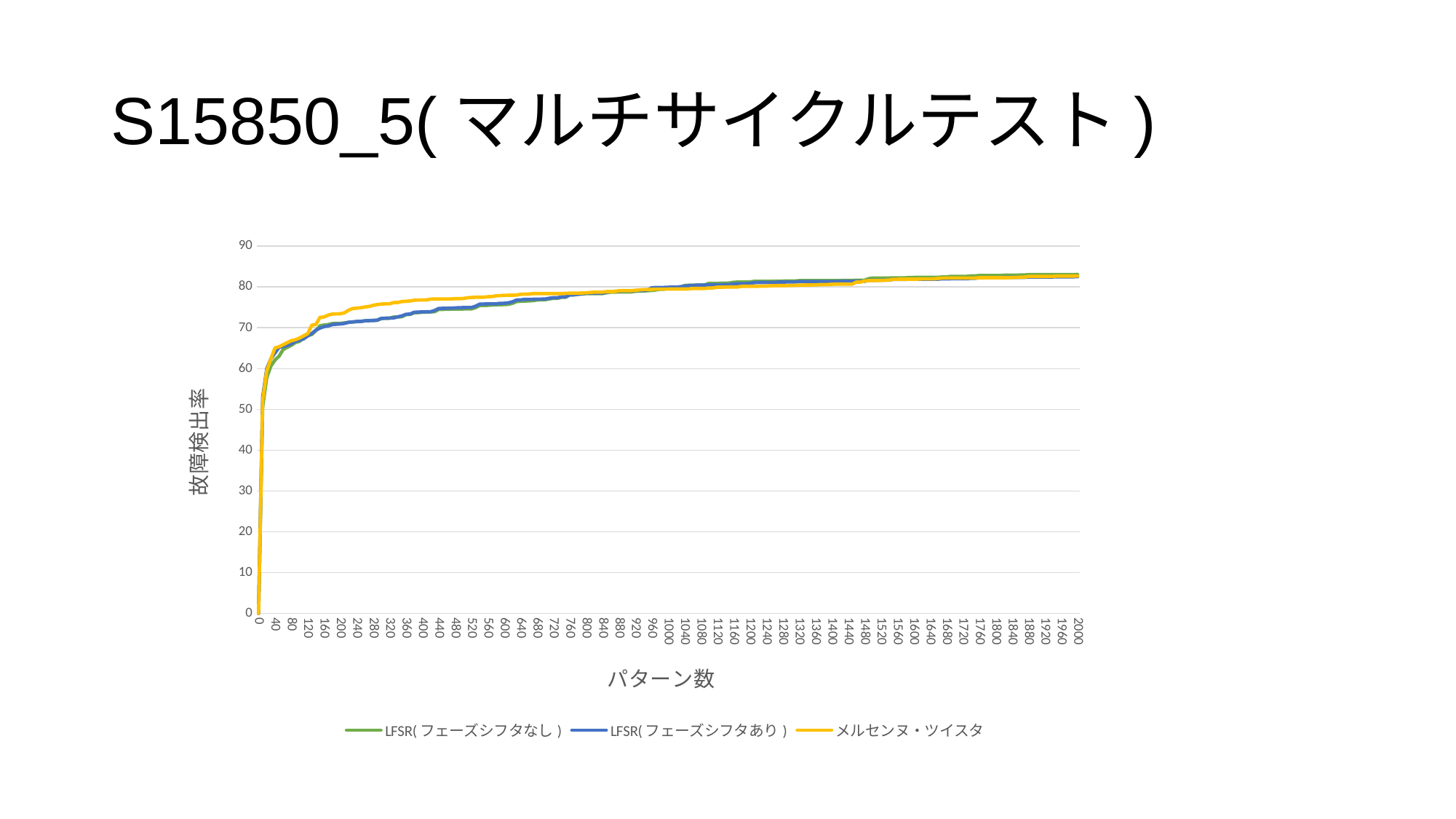

# S15850_5(マルチサイクルテスト)

### Chart

| Category |  |  |  |
|---|---|---|---|
| 0 | 0.0 | 0.0 | 0.0 |
| 10 | 50.618339 | 52.946699 | 52.127934 |
| 20 | 57.82516 | 59.991467 | 59.505332 |
| 30 | 60.597014 | 62.379527 | 62.379527 |
| 40 | 62.081027 | 63.812363 | 65.040511 |
| 50 | 63.036251 | 65.219617 | 65.356076 |
| 60 | 64.656717 | 65.381664 | 65.842217 |
| 70 | 65.219617 | 65.671641 | 66.353941 |
| 80 | 65.714288 | 66.089553 | 66.840088 |
| 90 | 66.396588 | 66.669512 | 67.078888 |
| 100 | 66.669512 | 66.925371 | 67.4968 |
| 110 | 67.5565 | 67.283583 | 68.017054 |
| 120 | 68.102348 | 67.991471 | 68.554372 |
| 130 | 68.358207 | 68.605542 | 70.626867 |
| 140 | 69.33049 | 69.398725 | 70.823026 |
| 150 | 70.490408 | 69.927502 | 72.545838 |
| 160 | 70.660985 | 70.285714 | 72.639656 |
| 170 | 70.780385 | 70.439231 | 73.100209 |
| 180 | 71.02772 | 70.780385 | 73.373133 |
| 190 | 71.070361 | 70.874202 | 73.407251 |
| 200 | 71.08742 | 70.925373 | 73.432839 |
| 210 | 71.189761 | 71.070361 | 73.671639 |
| 220 | 71.351814 | 71.334755 | 74.319828 |
| 230 | 71.420044 | 71.420044 | 74.703622 |
| 240 | 71.505332 | 71.547973 | 74.814498 |
| 250 | 71.53945 | 71.573561 | 74.916846 |
| 260 | 71.71855 | 71.71002 | 75.095952 |
| 270 | 71.744132 | 71.744132 | 75.223881 |
| 280 | 71.812367 | 71.77825 | 75.496805 |
| 290 | 71.846485 | 71.863538 | 75.701493 |
| 300 | 72.272921 | 72.315562 | 75.80384 |
| 310 | 72.298509 | 72.349679 | 75.86354 |
| 320 | 72.358209 | 72.366738 | 75.87207 |
| 330 | 72.622597 | 72.417915 | 76.179105 |
| 340 | 72.639656 | 72.673774 | 76.204693 |
| 350 | 72.707891 | 72.921109 | 76.42644 |
| 360 | 73.228145 | 73.296374 | 76.49467 |
| 370 | 73.270786 | 73.364604 | 76.562899 |
| 380 | 73.680174 | 73.799574 | 76.750535 |
| 390 | 73.722816 | 73.850745 | 76.810235 |
| 400 | 73.816633 | 73.876333 | 76.810235 |
| 410 | 73.833692 | 73.918974 | 76.818764 |
| 420 | 73.893392 | 73.918974 | 77.023453 |
| 430 | 73.944563 | 74.243069 | 77.040511 |
| 440 | 74.490404 | 74.73774 | 77.040511 |
| 450 | 74.507463 | 74.763322 | 77.0661 |
| 460 | 74.541581 | 74.788916 | 77.0661 |
| 470 | 74.55864 | 74.814498 | 77.0661 |
| 480 | 74.592751 | 74.865675 | 77.1258 |
| 490 | 74.592751 | 74.916846 | 77.134329 |
| 500 | 74.601281 | 74.942434 | 77.17697 |
| 510 | 74.635398 | 74.968016 | 77.356076 |
| 520 | 74.635398 | 74.968016 | 77.424306 |
| 530 | 74.933898 | 75.283581 | 77.475476 |
| 540 | 75.445628 | 75.778252 | 77.484012 |
| 550 | 75.462687 | 75.812364 | 77.501065 |
| 560 | 75.496805 | 75.86354 | 77.603412 |
| 570 | 75.573564 | 75.86354 | 77.646053 |
| 580 | 75.616205 | 75.86354 | 77.833688 |
| 590 | 75.641793 | 75.99147 | 77.876329 |
| 600 | 75.692964 | 75.999999 | 77.961624 |
| 610 | 75.74414 | 76.119405 | 77.961624 |
| 620 | 75.99147 | 76.366735 | 77.970147 |
| 630 | 76.417911 | 76.793176 | 78.012794 |
| 640 | 76.503199 | 76.835823 | 78.208953 |
| 650 | 76.537311 | 76.963753 | 78.234541 |
| 660 | 76.579958 | 76.963753 | 78.2516 |
| 670 | 76.648188 | 76.989341 | 78.371 |
| 680 | 76.810235 | 77.023453 | 78.371 |
| 690 | 76.869935 | 77.023453 | 78.371 |
| 700 | 76.886994 | 77.049041 | 78.37953 |
| 710 | 77.083158 | 77.236676 | 78.37953 |
| 720 | 77.202559 | 77.356076 | 78.37953 |
| 730 | 77.211088 | 77.364606 | 78.37953 |
| 740 | 77.475476 | 77.577823 | 78.37953 |
| 750 | 77.492535 | 77.577823 | 78.447759 |
| 760 | 78.081024 | 78.063965 | 78.456289 |
| 770 | 78.081024 | 78.063965 | 78.456289 |
| 780 | 78.226012 | 78.226012 | 78.490406 |
| 790 | 78.285718 | 78.3113 | 78.515995 |
| 800 | 78.362477 | 78.498936 | 78.575695 |
| 810 | 78.362477 | 78.498936 | 78.652453 |
| 820 | 78.37953 | 78.498936 | 78.746271 |
| 830 | 78.37953 | 78.507459 | 78.746271 |
| 840 | 78.388059 | 78.507459 | 78.746271 |
| 850 | 78.584218 | 78.729212 | 78.857142 |
| 860 | 78.737742 | 78.88273 | 78.874201 |
| 870 | 78.737742 | 78.916848 | 78.874201 |
| 880 | 78.771853 | 78.959489 | 79.104477 |
| 890 | 78.771853 | 79.010659 | 79.104477 |
| 900 | 78.771853 | 79.010659 | 79.104477 |
| 910 | 78.797442 | 79.019189 | 79.104477 |
| 920 | 78.94243 | 79.113007 | 79.164177 |
| 930 | 78.993607 | 79.121536 | 79.283583 |
| 940 | 79.010659 | 79.130065 | 79.343283 |
| 950 | 79.087418 | 79.232407 | 79.351813 |
| 960 | 79.147124 | 79.769725 | 79.402983 |
| 970 | 79.275054 | 79.872072 | 79.479742 |
| 980 | 79.45416 | 79.872072 | 79.479742 |
| 990 | 79.45416 | 79.880595 | 79.479742 |
| 1000 | 79.675907 | 79.923242 | 79.479742 |
| 1010 | 79.769725 | 79.948831 | 79.488271 |
| 1020 | 79.769725 | 79.957354 | 79.488271 |
| 1030 | 79.820895 | 80.059701 | 79.488271 |
| 1040 | 80.358207 | 80.20469 | 79.488271 |
| 1050 | 80.417907 | 80.298507 | 79.51386 |
| 1060 | 80.417907 | 80.332625 | 79.63326 |
| 1070 | 80.477613 | 80.452025 | 79.641789 |
| 1080 | 80.477613 | 80.452025 | 79.641789 |
| 1090 | 80.494666 | 80.486143 | 79.641789 |
| 1100 | 80.904055 | 80.511725 | 79.727077 |
| 1110 | 80.904055 | 80.520254 | 79.752666 |
| 1120 | 80.904055 | 80.545843 | 79.948831 |
| 1130 | 80.912578 | 80.545843 | 79.948831 |
| 1140 | 80.921108 | 80.57996 | 79.965883 |
| 1150 | 80.980814 | 80.57996 | 79.982942 |
| 1160 | 81.142855 | 80.75906 | 80.000001 |
| 1170 | 81.202561 | 80.793178 | 80.000001 |
| 1180 | 81.202561 | 80.793178 | 80.153519 |
| 1190 | 81.228143 | 80.793178 | 80.162048 |
| 1200 | 81.228143 | 80.895519 | 80.170578 |
| 1210 | 81.373131 | 81.057572 | 80.170578 |
| 1220 | 81.39019 | 81.091684 | 80.179107 |
| 1230 | 81.39872 | 81.108743 | 80.19616 |
| 1240 | 81.39872 | 81.108743 | 80.19616 |
| 1250 | 81.39872 | 81.108743 | 80.307037 |
| 1260 | 81.39872 | 81.117272 | 80.324095 |
| 1270 | 81.441367 | 81.194031 | 80.332625 |
| 1280 | 81.441367 | 81.194031 | 80.341148 |
| 1290 | 81.466949 | 81.21109 | 80.358207 |
| 1300 | 81.466949 | 81.21109 | 80.366737 |
| 1310 | 81.466949 | 81.21109 | 80.375266 |
| 1320 | 81.535184 | 81.33049 | 80.443496 |
| 1330 | 81.535184 | 81.33049 | 80.460554 |
| 1340 | 81.543708 | 81.33049 | 80.477613 |
| 1350 | 81.552237 | 81.33049 | 80.494666 |
| 1360 | 81.552237 | 81.33049 | 80.494666 |
| 1370 | 81.569296 | 81.33049 | 80.57996 |
| 1380 | 81.569296 | 81.33049 | 80.588484 |
| 1390 | 81.569296 | 81.33049 | 80.588484 |
| 1400 | 81.569296 | 81.33049 | 80.656719 |
| 1410 | 81.569296 | 81.33902 | 80.69936 |
| 1420 | 81.569296 | 81.364608 | 80.69936 |
| 1430 | 81.603408 | 81.373131 | 80.70789 |
| 1440 | 81.603408 | 81.373131 | 80.70789 |
| 1450 | 81.603408 | 81.373131 | 80.70789 |
| 1460 | 81.654584 | 81.373131 | 81.202561 |
| 1470 | 81.654584 | 81.373131 | 81.202561 |
| 1480 | 81.654584 | 81.373131 | 81.44989 |
| 1490 | 82.038379 | 81.646055 | 81.577826 |
| 1500 | 82.174838 | 81.646055 | 81.577826 |
| 1510 | 82.174838 | 81.646055 | 81.577826 |
| 1520 | 82.191896 | 81.663114 | 81.594884 |
| 1530 | 82.191896 | 81.671643 | 81.646055 |
| 1540 | 82.191896 | 81.671643 | 81.697226 |
| 1550 | 82.243073 | 81.867802 | 81.884861 |
| 1560 | 82.243073 | 81.867802 | 81.884861 |
| 1570 | 82.243073 | 81.867802 | 81.910449 |
| 1580 | 82.243073 | 81.867802 | 81.910449 |
| 1590 | 82.311302 | 81.884861 | 81.910449 |
| 1600 | 82.336891 | 81.89339 | 81.910449 |
| 1610 | 82.345414 | 81.90192 | 81.910449 |
| 1620 | 82.362473 | 81.910449 | 81.978679 |
| 1630 | 82.362473 | 81.918979 | 81.978679 |
| 1640 | 82.362473 | 81.918979 | 81.978679 |
| 1650 | 82.362473 | 81.918979 | 81.978679 |
| 1660 | 82.362473 | 81.918979 | 82.098079 |
| 1670 | 82.447761 | 81.987208 | 82.191896 |
| 1680 | 82.447761 | 81.987208 | 82.200426 |
| 1690 | 82.601279 | 82.004261 | 82.200426 |
| 1700 | 82.601279 | 82.004261 | 82.200426 |
| 1710 | 82.601279 | 82.012796 | 82.200426 |
| 1720 | 82.601279 | 82.012796 | 82.200426 |
| 1730 | 82.601279 | 82.012796 | 82.200426 |
| 1740 | 82.703626 | 82.132196 | 82.200426 |
| 1750 | 82.703626 | 82.132196 | 82.200426 |
| 1760 | 82.814497 | 82.243073 | 82.260126 |
| 1770 | 82.823026 | 82.243073 | 82.268655 |
| 1780 | 82.823026 | 82.243073 | 82.268655 |
| 1790 | 82.823026 | 82.243073 | 82.268655 |
| 1800 | 82.823026 | 82.243073 | 82.268655 |
| 1810 | 82.823026 | 82.277185 | 82.268655 |
| 1820 | 82.874203 | 82.345414 | 82.268655 |
| 1830 | 82.882726 | 82.345414 | 82.268655 |
| 1840 | 82.882726 | 82.345414 | 82.294244 |
| 1850 | 82.882726 | 82.345414 | 82.353944 |
| 1860 | 82.925373 | 82.345414 | 82.388061 |
| 1870 | 82.933903 | 82.345414 | 82.41365 |
| 1880 | 83.010662 | 82.430702 | 82.567167 |
| 1890 | 83.010662 | 82.430702 | 82.567167 |
| 1900 | 83.019191 | 82.439232 | 82.567167 |
| 1910 | 83.02772 | 82.447761 | 82.575691 |
| 1920 | 83.036244 | 82.447761 | 82.575691 |
| 1930 | 83.036244 | 82.447761 | 82.58422 |
| 1940 | 83.036244 | 82.447761 | 82.58422 |
| 1950 | 83.036244 | 82.490408 | 82.678038 |
| 1960 | 83.036244 | 82.490408 | 82.678038 |
| 1970 | 83.036244 | 82.490408 | 82.678038 |
| 1980 | 83.036244 | 82.490408 | 82.678038 |
| 1990 | 83.036244 | 82.490408 | 82.678038 |
| 2000 | 83.061832 | 82.515991 | 82.686567 |